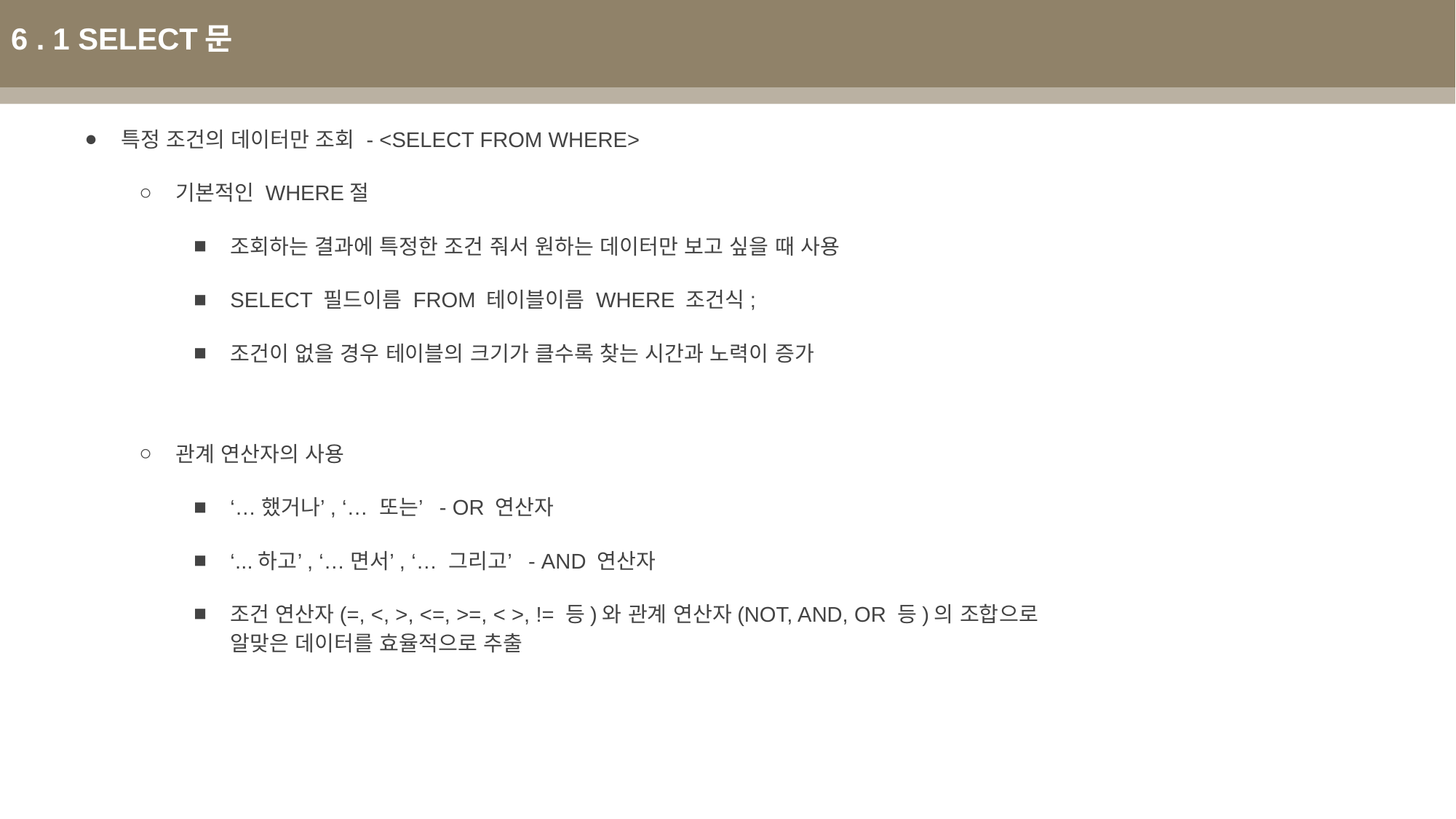

6 . 1 SELECT문
특정 조건의 데이터만 조회 - <SELECT FROM WHERE>
기본적인 WHERE절
조회하는 결과에 특정한 조건 줘서 원하는 데이터만 보고 싶을 때 사용
SELECT 필드이름 FROM 테이블이름 WHERE 조건식;
조건이 없을 경우 테이블의 크기가 클수록 찾는 시간과 노력이 증가

관계 연산자의 사용
‘…했거나’, ‘… 또는’  - OR 연산자
‘...하고’, ‘…면서’, ‘… 그리고’  - AND 연산자
조건 연산자(=, <, >, <=, >=, < >, != 등)와 관계 연산자(NOT, AND, OR 등)의 조합으로 알맞은 데이터를 효율적으로 추출